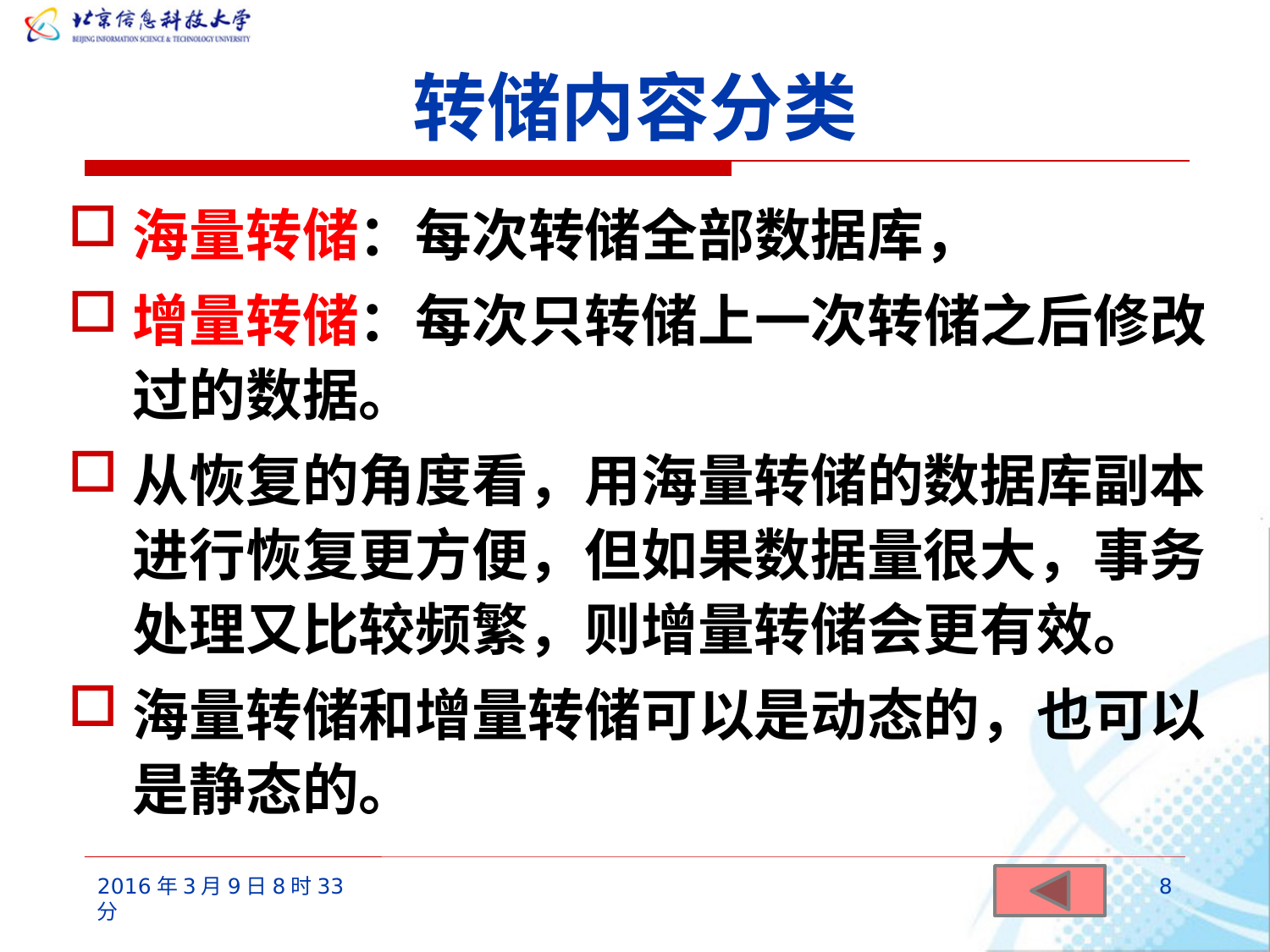

# 转储内容分类
海量转储：每次转储全部数据库，
增量转储：每次只转储上一次转储之后修改过的数据。
从恢复的角度看，用海量转储的数据库副本进行恢复更方便，但如果数据量很大，事务处理又比较频繁，则增量转储会更有效。
海量转储和增量转储可以是动态的，也可以是静态的。

2016年3月9日8时33分
8